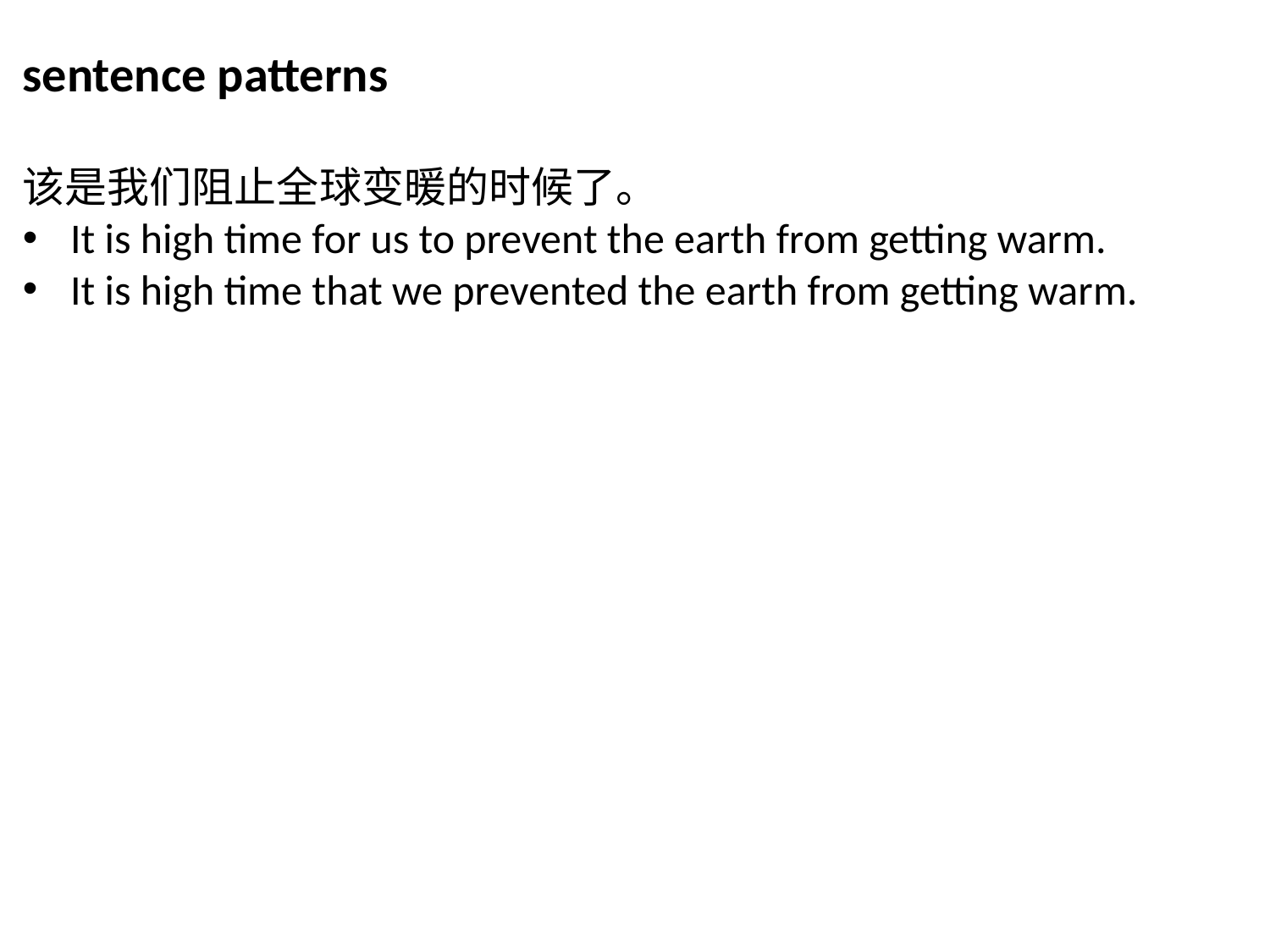

sentence patterns

该是我们阻止全球变暖的时候了。
It is high time for us to prevent the earth from getting warm.
It is high time that we prevented the earth from getting warm.